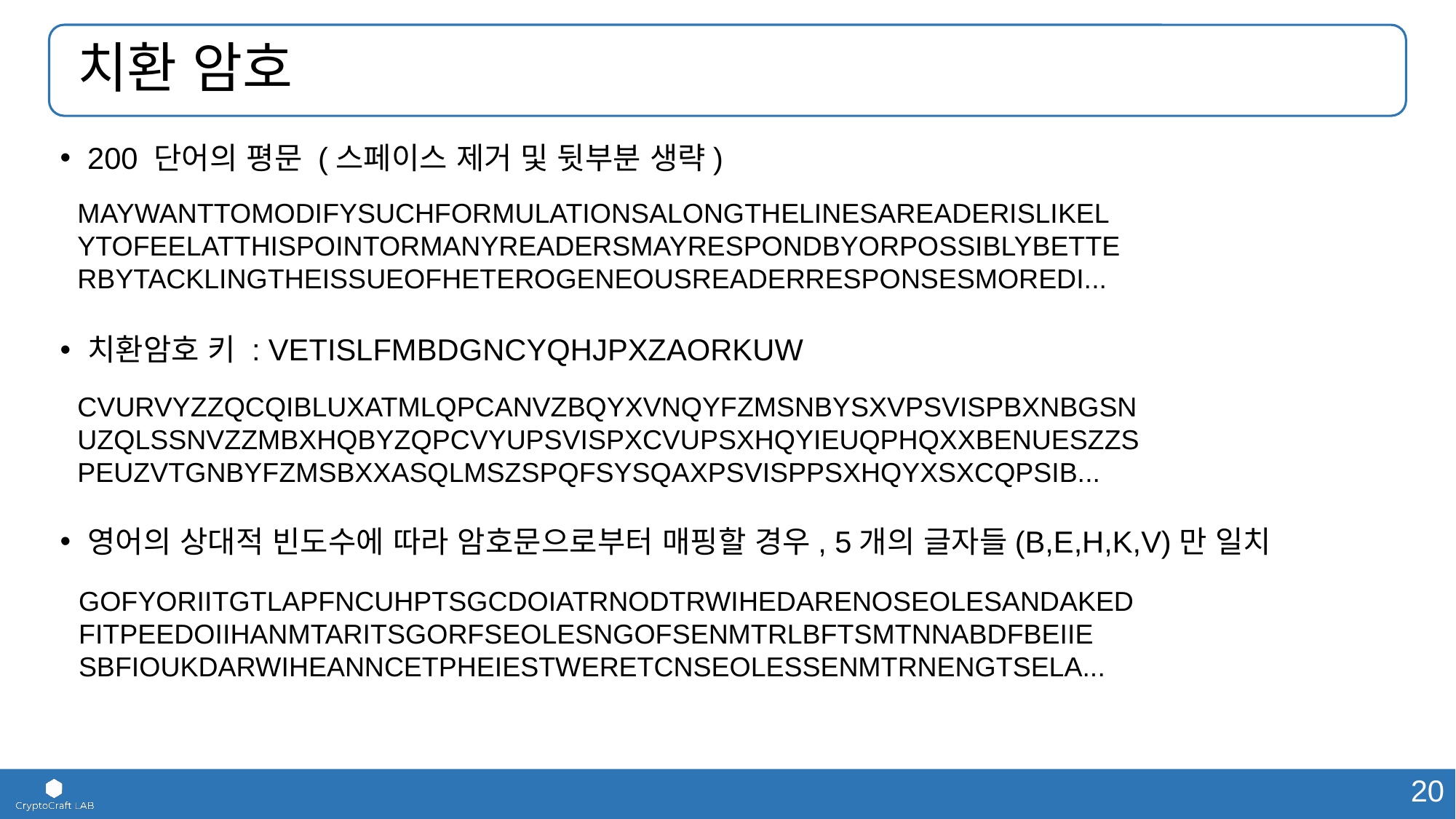

# 치환 암호
200 단어의 평문 (스페이스 제거 및 뒷부분 생략)

치환암호 키 : VETISLFMBDGNCYQHJPXZAORKUW

영어의 상대적 빈도수에 따라 암호문으로부터 매핑할 경우, 5개의 글자들(B,E,H,K,V)만 일치

MAYWANTTOMODIFYSUCHFORMULATIONSALONGTHELINESAREADERISLIKEL
YTOFEELATTHISPOINTORMANYREADERSMAYRESPONDBYORPOSSIBLYBETTE
RBYTACKLINGTHEISSUEOFHETEROGENEOUSREADERRESPONSESMOREDI...
CVURVYZZQCQIBLUXATMLQPCANVZBQYXVNQYFZMSNBYSXVPSVISPBXNBGSN
UZQLSSNVZZMBXHQBYZQPCVYUPSVISPXCVUPSXHQYIEUQPHQXXBENUESZZS
PEUZVTGNBYFZMSBXXASQLMSZSPQFSYSQAXPSVISPPSXHQYXSXCQPSIB...
GOFYORIITGTLAPFNCUHPTSGCDOIATRNODTRWIHEDARENOSEOLESANDAKED
FITPEEDOIIHANMTARITSGORFSEOLESNGOFSENMTRLBFTSMTNNABDFBEIIE
SBFIOUKDARWIHEANNCETPHEIESTWERETCNSEOLESSENMTRNENGTSELA...